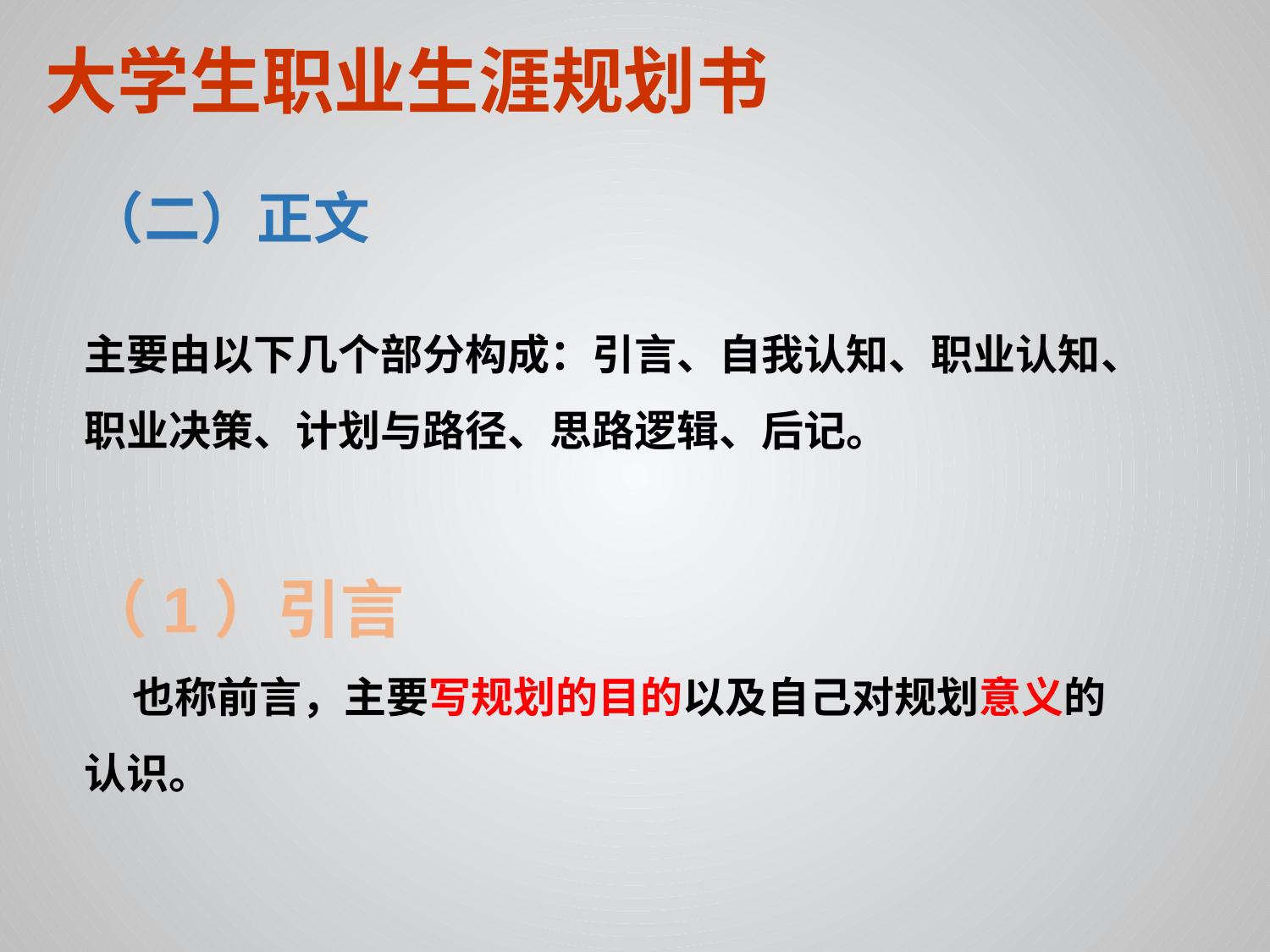

大学生职业生涯规划书
（二）正文
主要由以下几个部分构成：引言、自我认知、职业认知、职业决策、计划与路径、思路逻辑、后记。

（1）引言
    也称前言，主要写规划的目的以及自己对规划意义的认识。